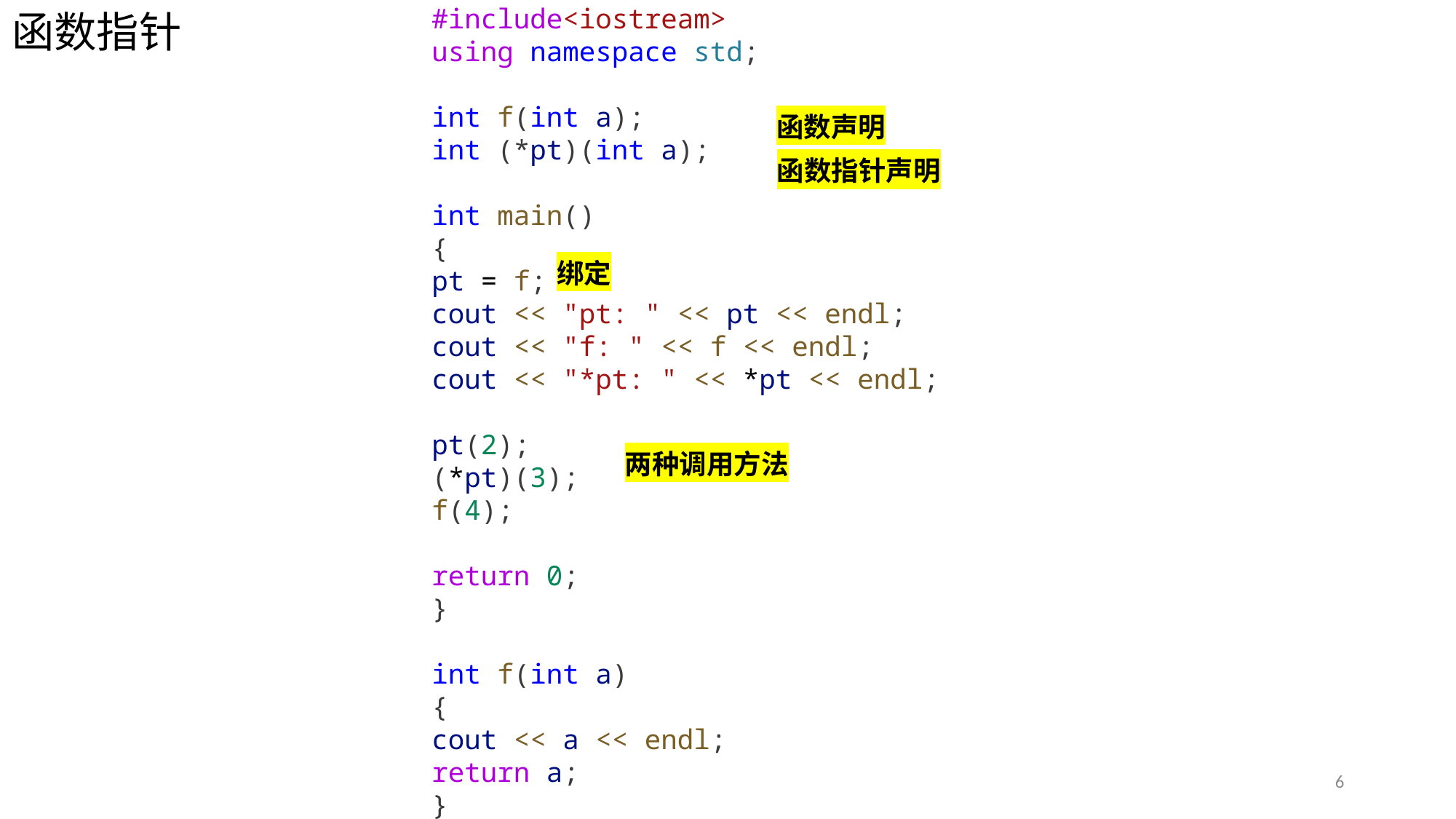

函数指针
#include<iostream>
using namespace std;
int f(int a);
int (*pt)(int a);
int main()
{
pt = f;
cout << "pt: " << pt << endl;
cout << "f: " << f << endl;
cout << "*pt: " << *pt << endl;
pt(2);
(*pt)(3);
f(4);
return 0;
}
int f(int a)
{
cout << a << endl;
return a;
}
函数声明
函数指针声明
绑定
两种调用方法
6